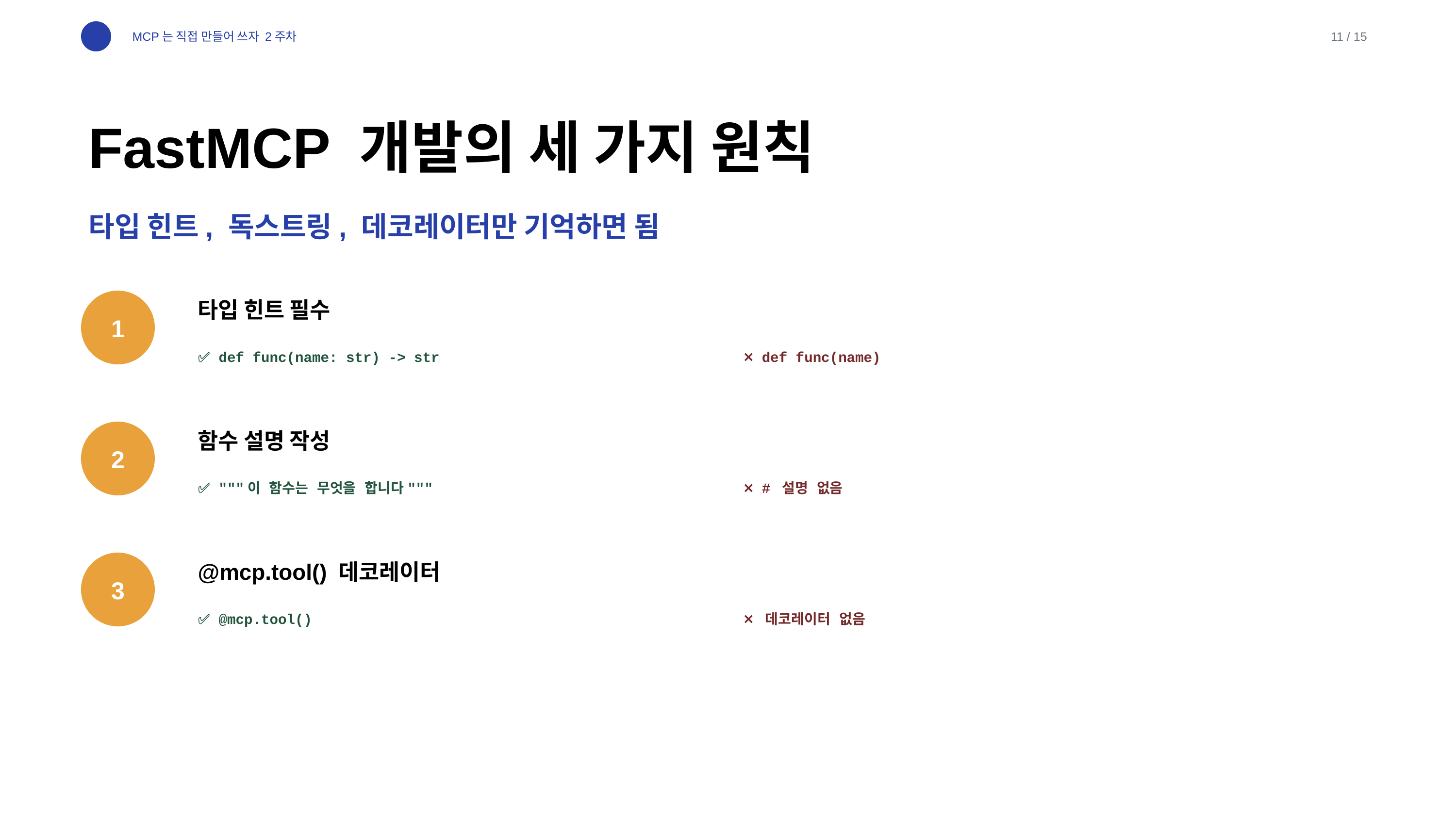

MCP는 직접 만들어 쓰자 2주차
11 / 15
FastMCP 개발의 세 가지 원칙
타입 힌트, 독스트링, 데코레이터만 기억하면 됨

타입 힌트 필수
1
✅ def func(name: str) -> str
❌ def func(name)

함수 설명 작성
2
✅ """이 함수는 무엇을 합니다"""
❌ # 설명 없음

@mcp.tool() 데코레이터
3
✅ @mcp.tool()
❌ 데코레이터 없음